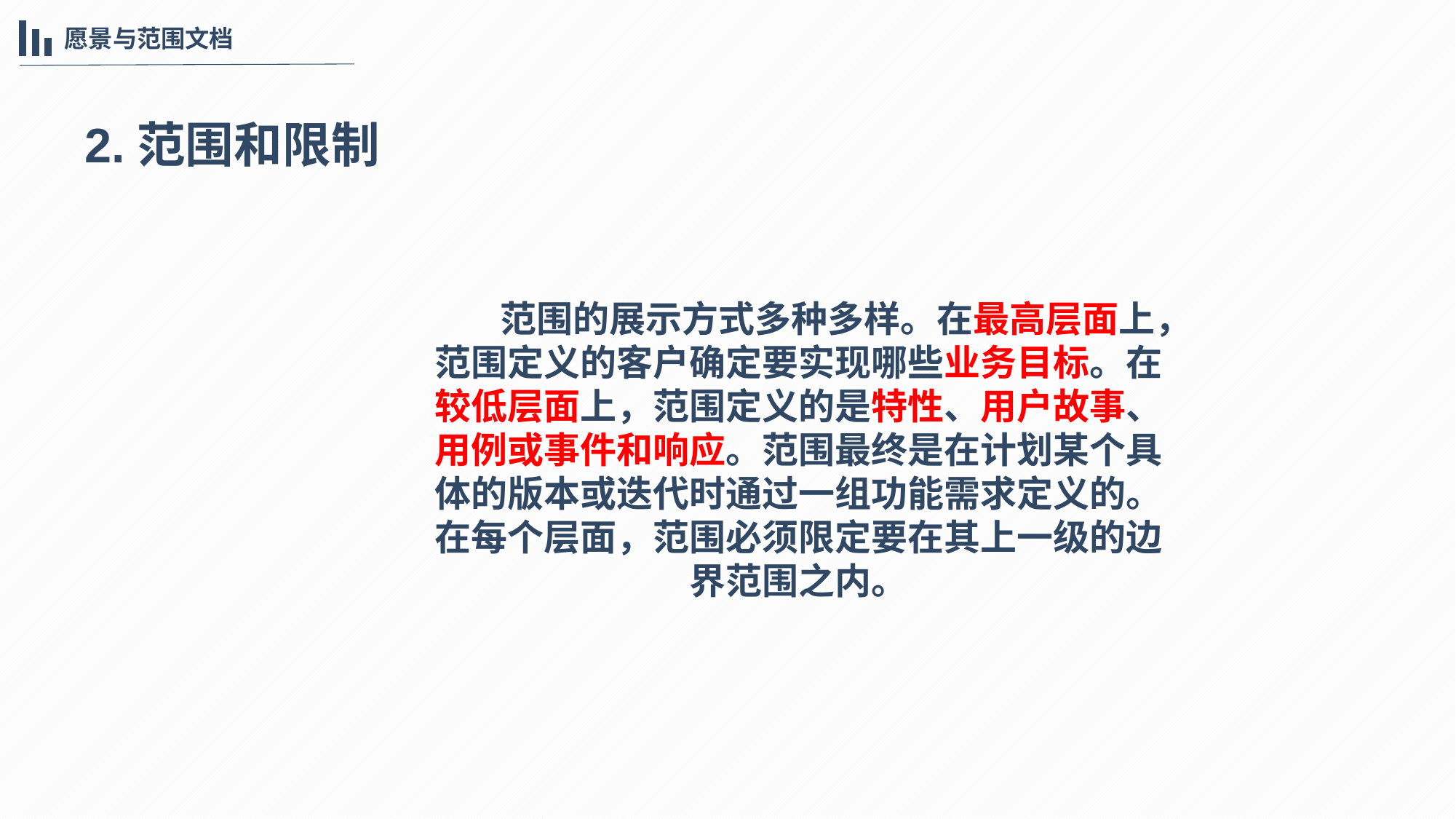

愿景与范围文档

2.范围和限制
           范围的展示方式多种多样。在最高层面上，范围定义的客户确定要实现哪些业务目标。在较低层面上，范围定义的是特性、用户故事、用例或事件和响应。范围最终是在计划某个具体的版本或迭代时通过一组功能需求定义的。在每个层面，范围必须限定要在其上一级的边界范围之内。